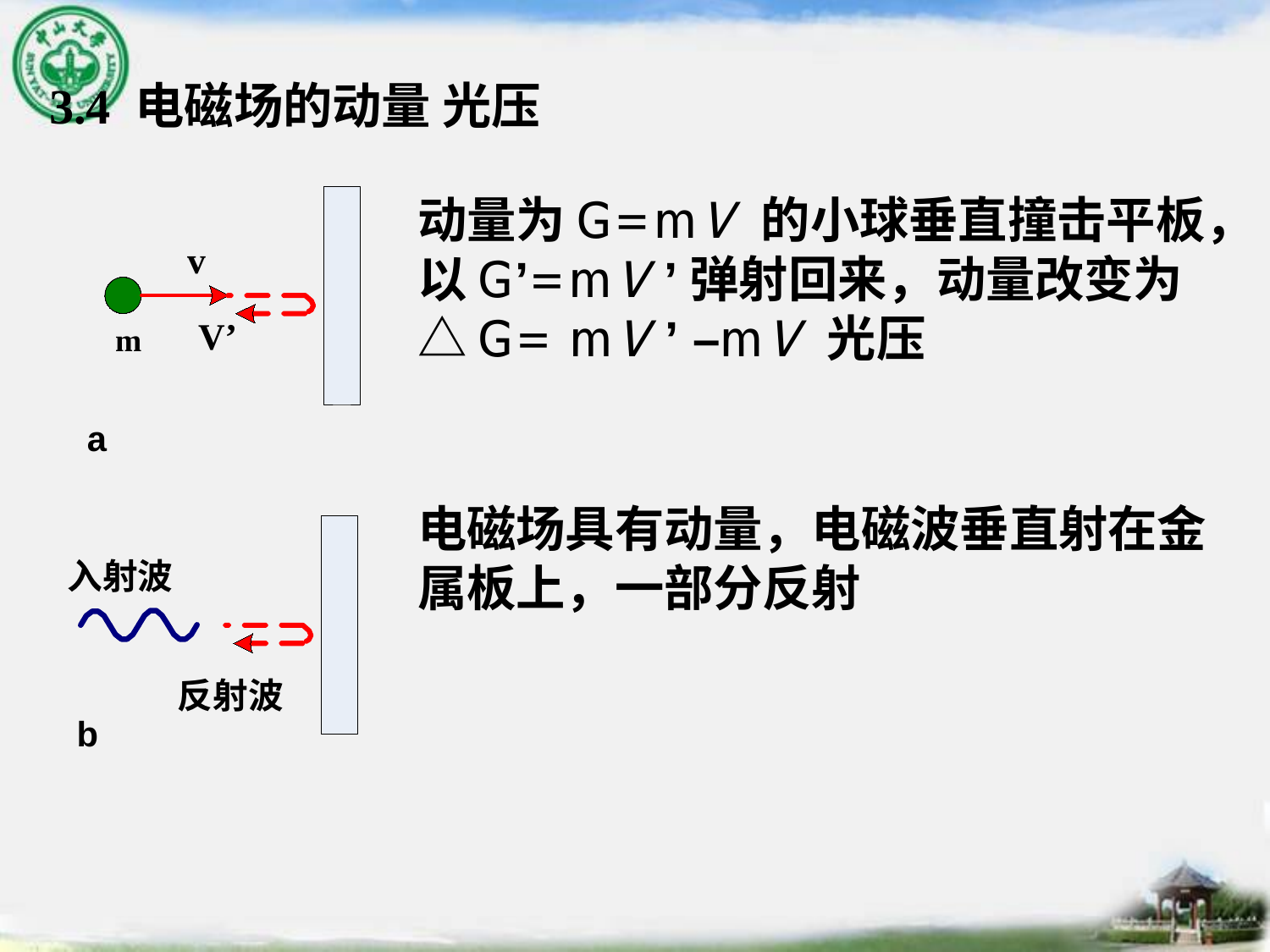

3.4 电磁场的动量 光压
动量为G=mV 的小球垂直撞击平板，以G’=mV ’弹射回来，动量改变为△G= mV ’ –mV 光压

v

V’
m
a

电磁场具有动量，电磁波垂直射在金属板上，一部分反射

入射波

反射波
b